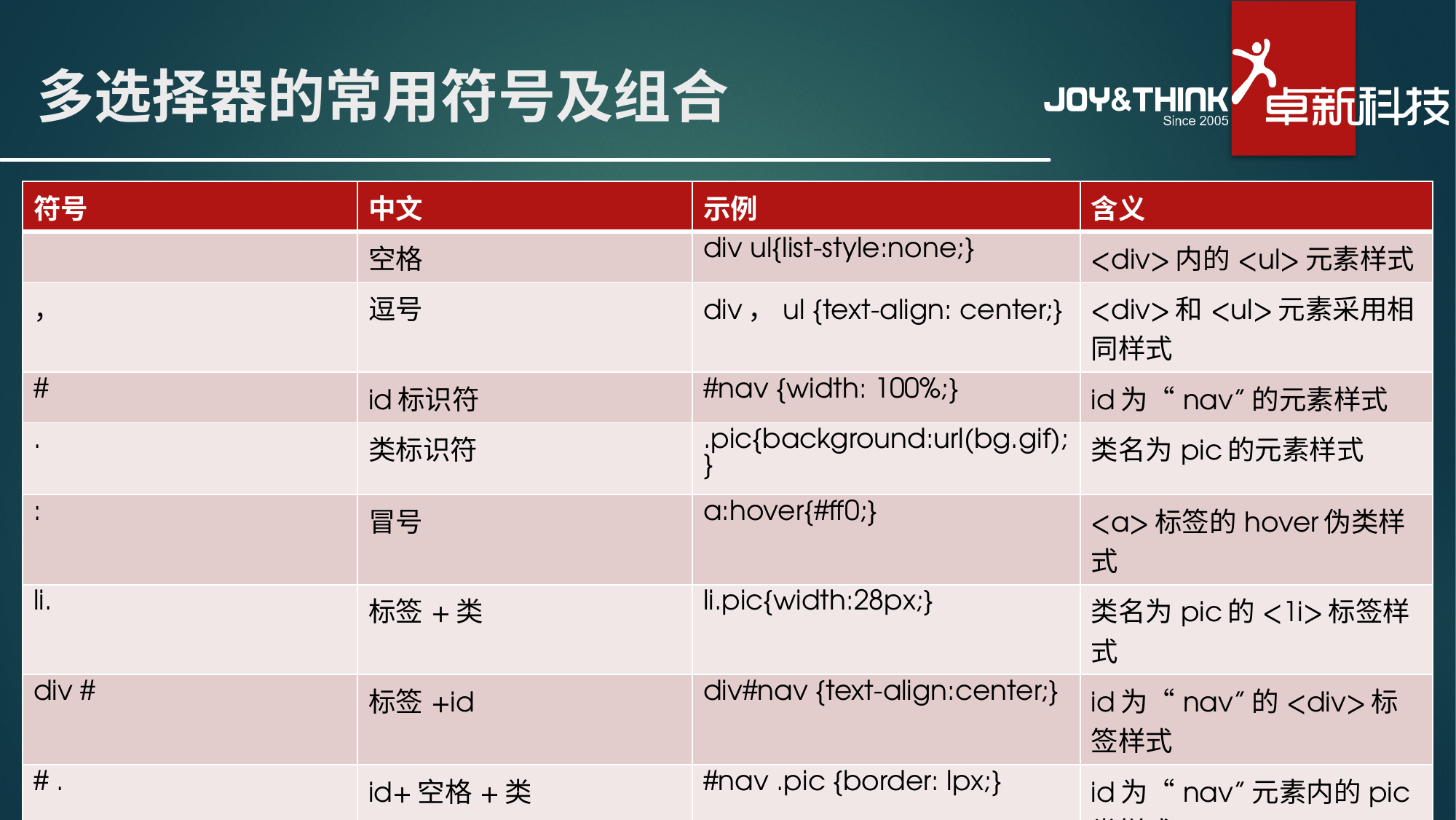

# 多选择器的常用符号及组合
| 符号 | 中文 | 示例 | 含义 |
| --- | --- | --- | --- |
|  | 空格 | div ul{list-style:none;} | <div>内的<ul>元素样式 |
| ， | 逗号 | div，ul {text-align: center;} | <div>和<ul>元素采用相同样式 |
| # | id标识符 | #nav {width: 100%;} | id为“nav”的元素样式 |
| . | 类标识符 | .pic{background:url(bg.gif);} | 类名为pic的元素样式 |
| : | 冒号 | a:hover{#ff0;} | <a>标签的hover伪类样式 |
| li. | 标签+类 | li.pic{width:28px;} | 类名为pic的<1i>标签样式 |
| div # | 标签+id | div#nav {text-align:center;} | id为“nav”的<div>标签样式 |
| # . | id+空格+类 | #nav .pic {border: lpx;} | id为“nav”元素内的pic类样式 |
| # . , | id+空格+类+逗号 | #nav .pic,#nav .text{height:26px;} | id为“nav”元素内的pic和text 类，都采用相同样式 |